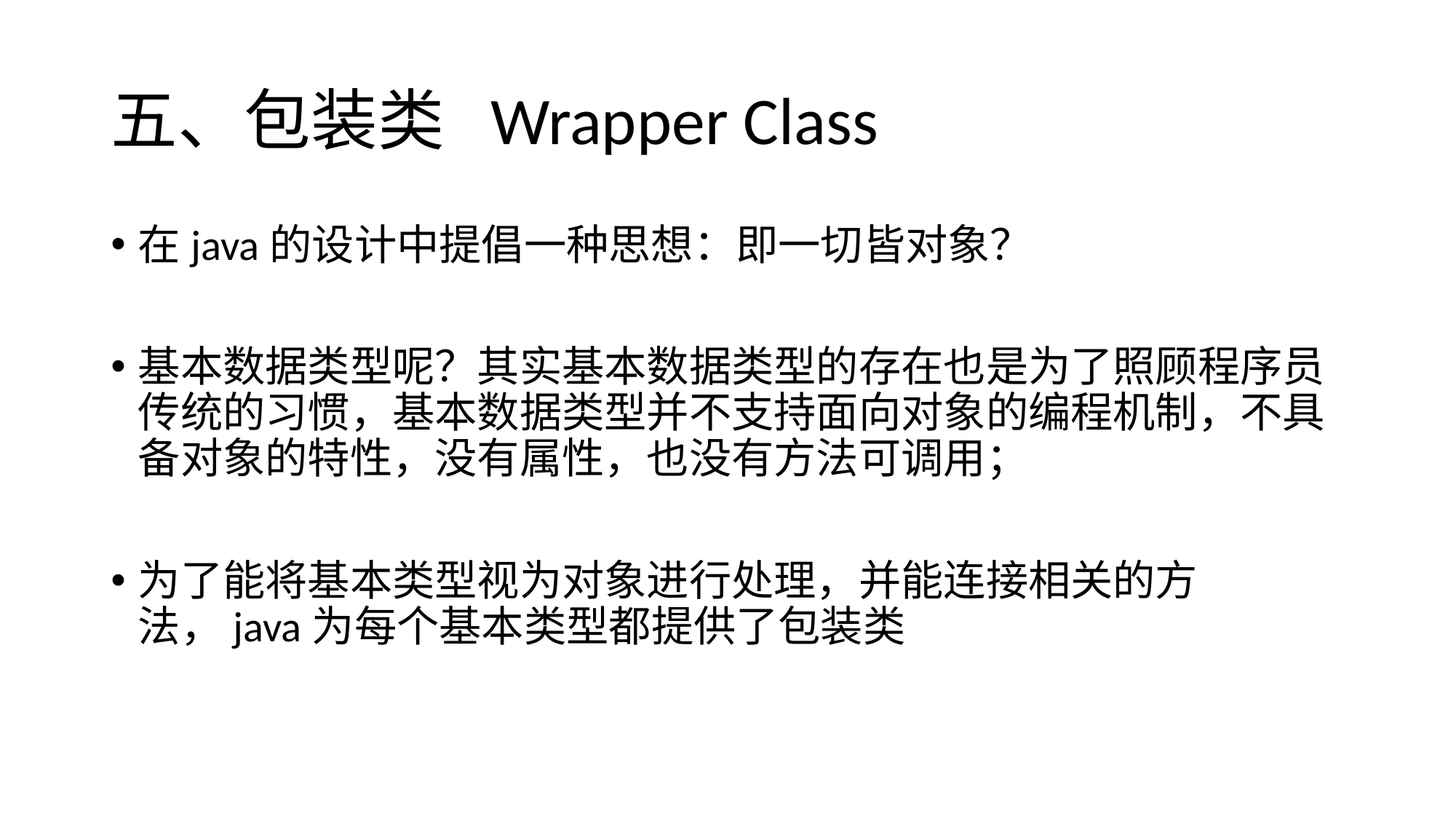

# 五、包装类  Wrapper Class
在java的设计中提倡一种思想：即一切皆对象？

基本数据类型呢？其实基本数据类型的存在也是为了照顾程序员传统的习惯，基本数据类型并不支持面向对象的编程机制，不具备对象的特性，没有属性，也没有方法可调用；

为了能将基本类型视为对象进行处理，并能连接相关的方法，java为每个基本类型都提供了包装类